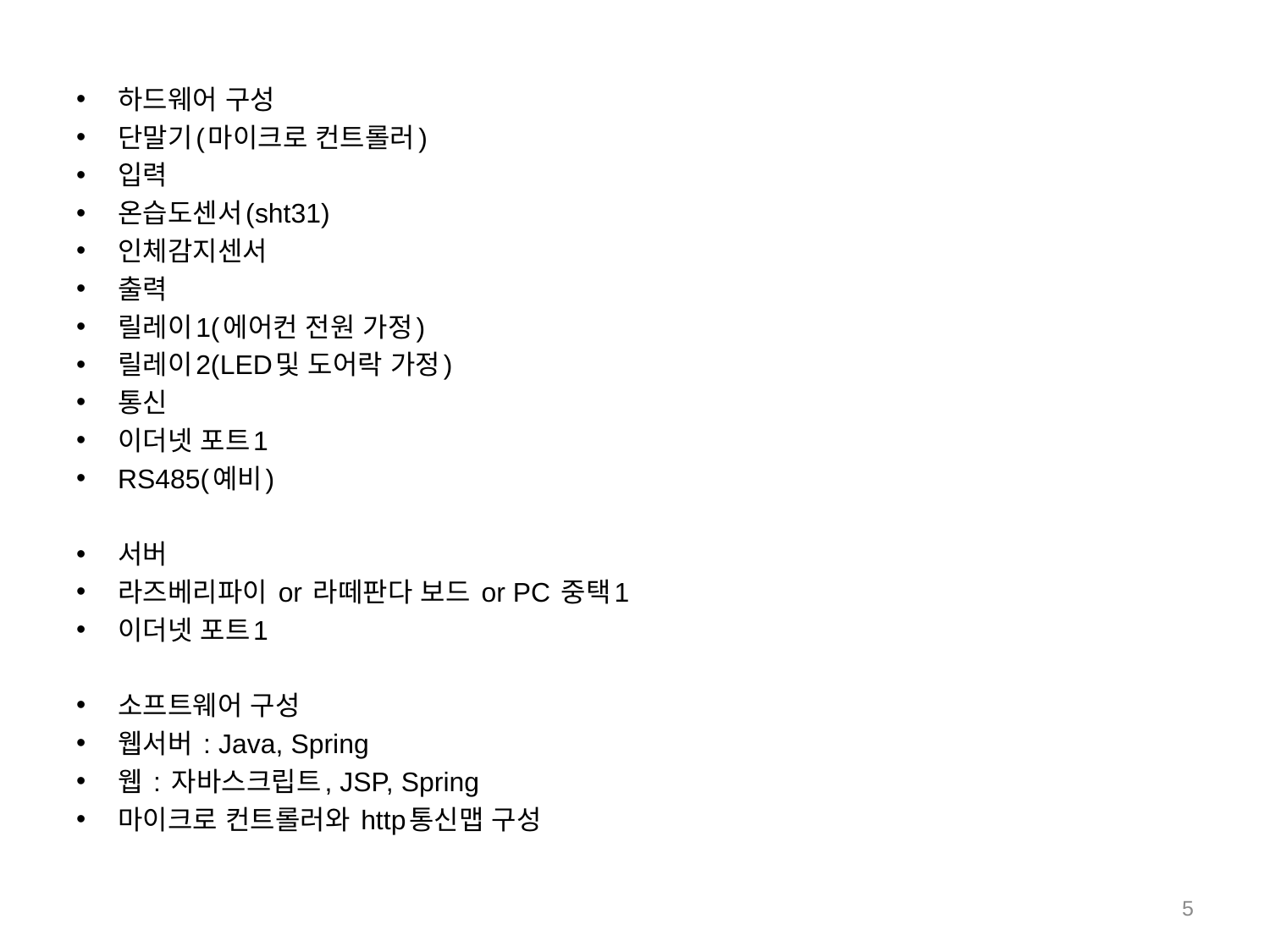

하드웨어 구성
단말기(마이크로 컨트롤러)
입력
온습도센서(sht31)
인체감지센서
출력
릴레이1(에어컨 전원 가정)
릴레이2(LED및 도어락 가정)
통신
이더넷 포트1
RS485(예비)

서버
라즈베리파이 or 라떼판다 보드 or PC 중택1
이더넷 포트1

소프트웨어 구성
웹서버 : Java, Spring
웹 : 자바스크립트, JSP, Spring
마이크로 컨트롤러와 http통신맵 구성
5